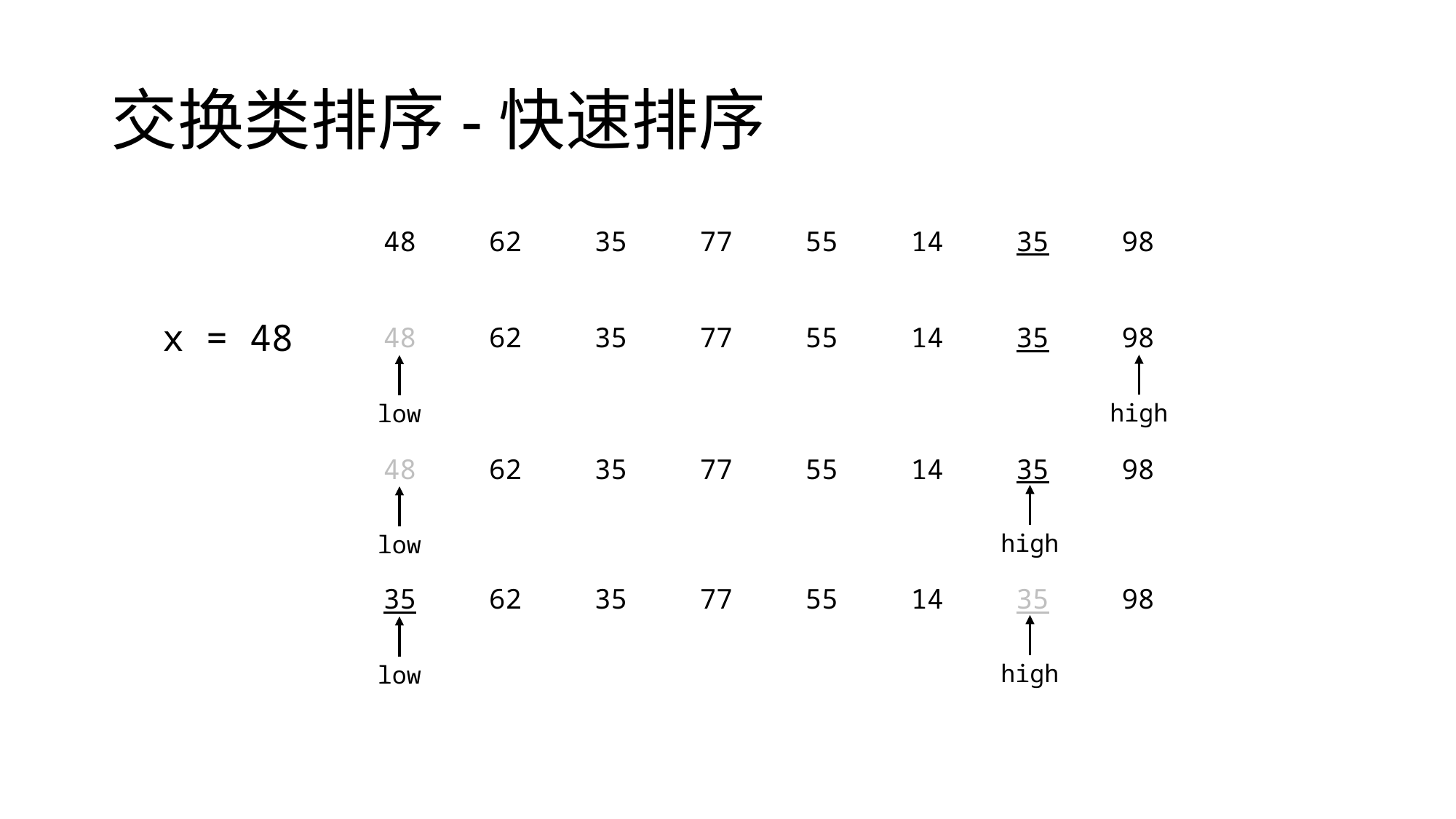

# 交换类排序-快速排序
| 48 | 62 | 35 | 77 | 55 | 14 | 35 | 98 |
| --- | --- | --- | --- | --- | --- | --- | --- |
| 48 | 62 | 35 | 77 | 55 | 14 | 35 | 98 |
| --- | --- | --- | --- | --- | --- | --- | --- |
x = 48
high
low
| 48 | 62 | 35 | 77 | 55 | 14 | 35 | 98 |
| --- | --- | --- | --- | --- | --- | --- | --- |
high
low
| 35 | 62 | 35 | 77 | 55 | 14 | 35 | 98 |
| --- | --- | --- | --- | --- | --- | --- | --- |
high
low